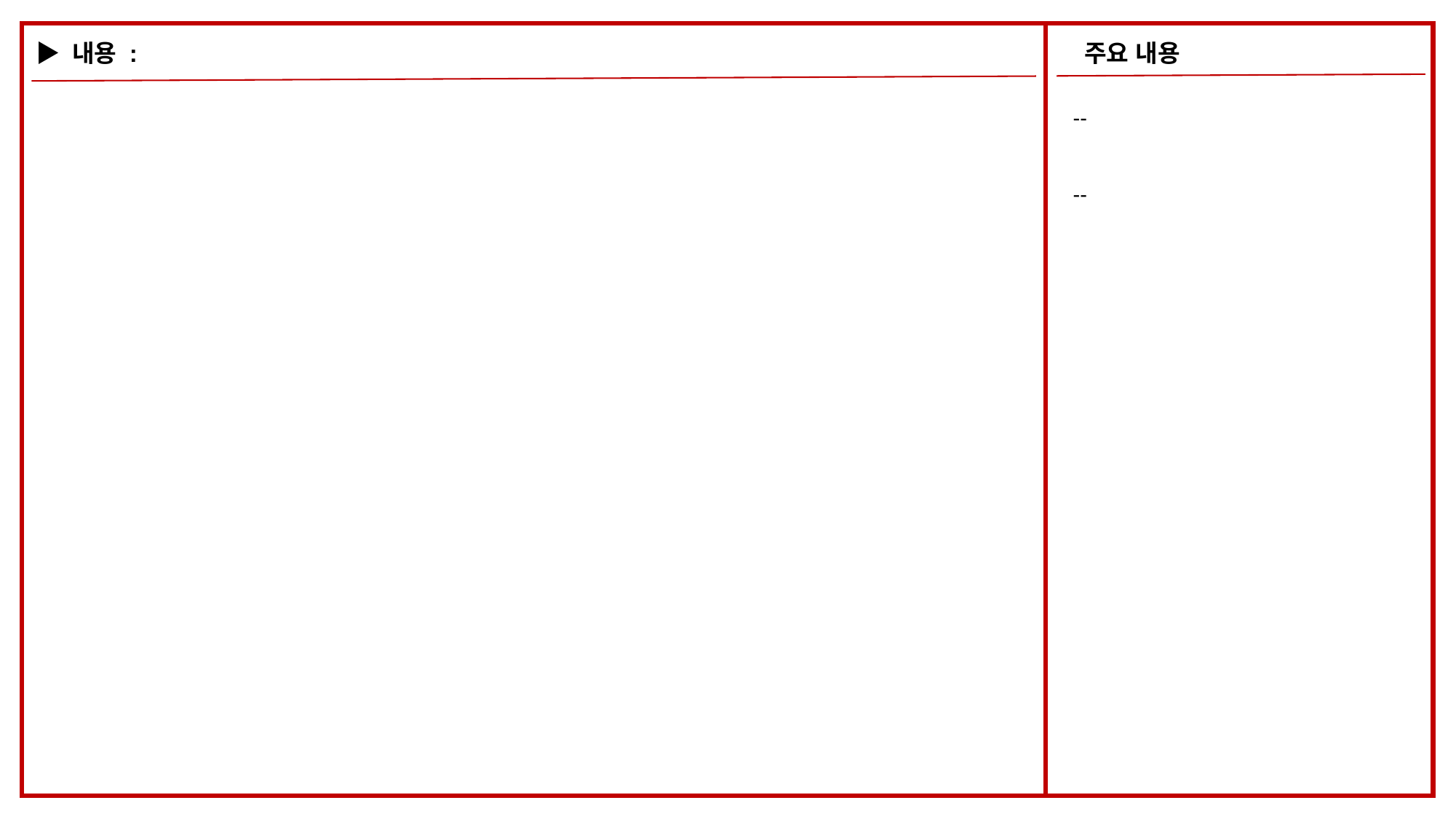

▶ 내용 :
주요 내용
--

--